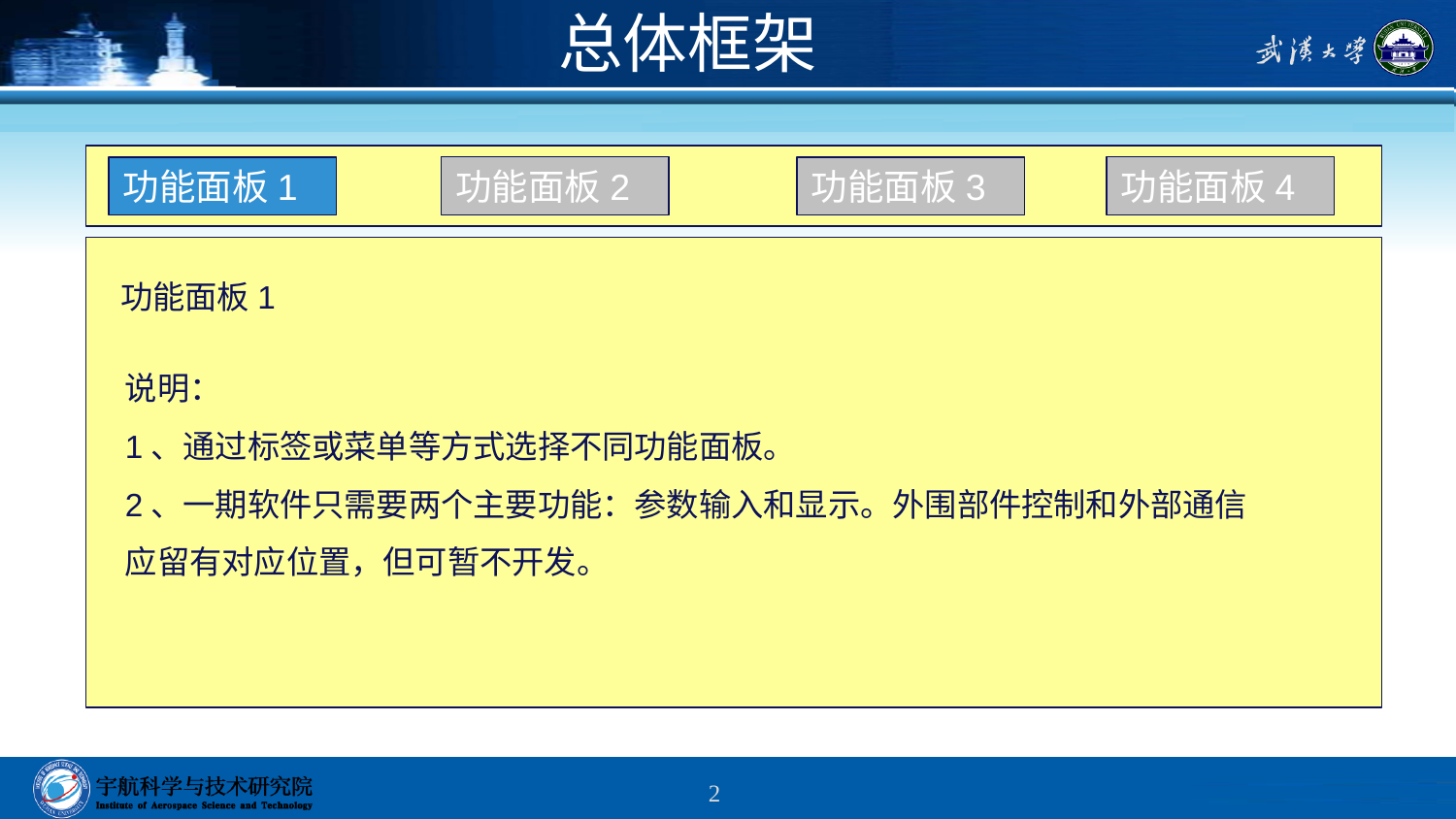

总体框架

功能面板2
功能面板4
功能面板1
功能面板3

功能面板1
说明：
1、通过标签或菜单等方式选择不同功能面板。
2、一期软件只需要两个主要功能：参数输入和显示。外围部件控制和外部通信应留有对应位置，但可暂不开发。